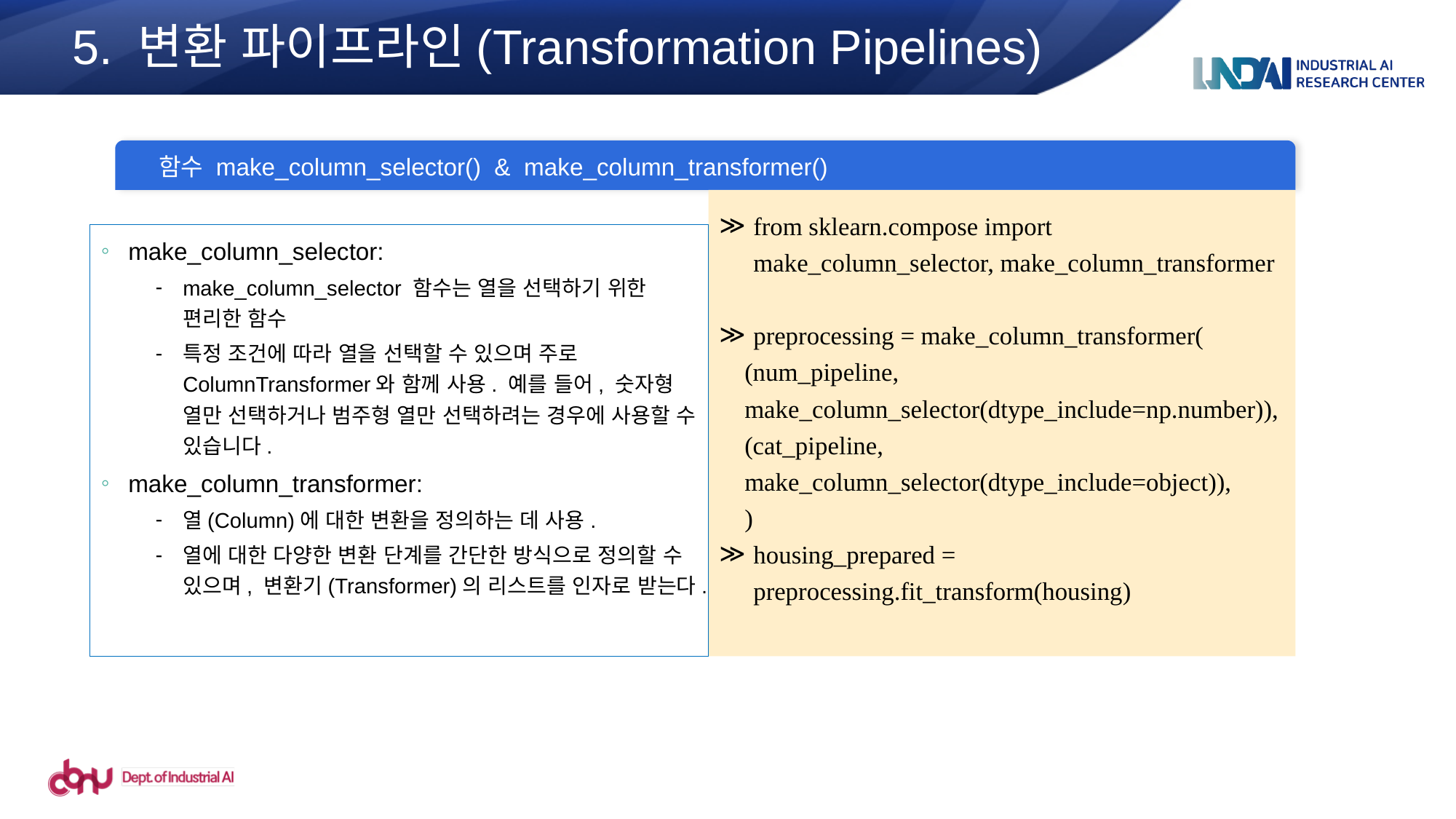

5. 변환 파이프라인(Transformation Pipelines)
   함수 make_column_selector()  &  make_column_transformer()
from sklearn.compose import make_column_selector, make_column_transformer

preprocessing = make_column_transformer(
    (num_pipeline,
    make_column_selector(dtype_include=np.number)),
    (cat_pipeline,
    make_column_selector(dtype_include=object)),
    )
housing_prepared = preprocessing.fit_transform(housing)

make_column_selector:
make_column_selector 함수는 열을 선택하기 위한 편리한 함수
특정 조건에 따라 열을 선택할 수 있으며 주로 ColumnTransformer와 함께 사용. 예를 들어, 숫자형 열만 선택하거나 범주형 열만 선택하려는 경우에 사용할 수 있습니다.
make_column_transformer:
열(Column)에 대한 변환을 정의하는 데 사용.
열에 대한 다양한 변환 단계를 간단한 방식으로 정의할 수 있으며, 변환기(Transformer)의 리스트를 인자로 받는다.